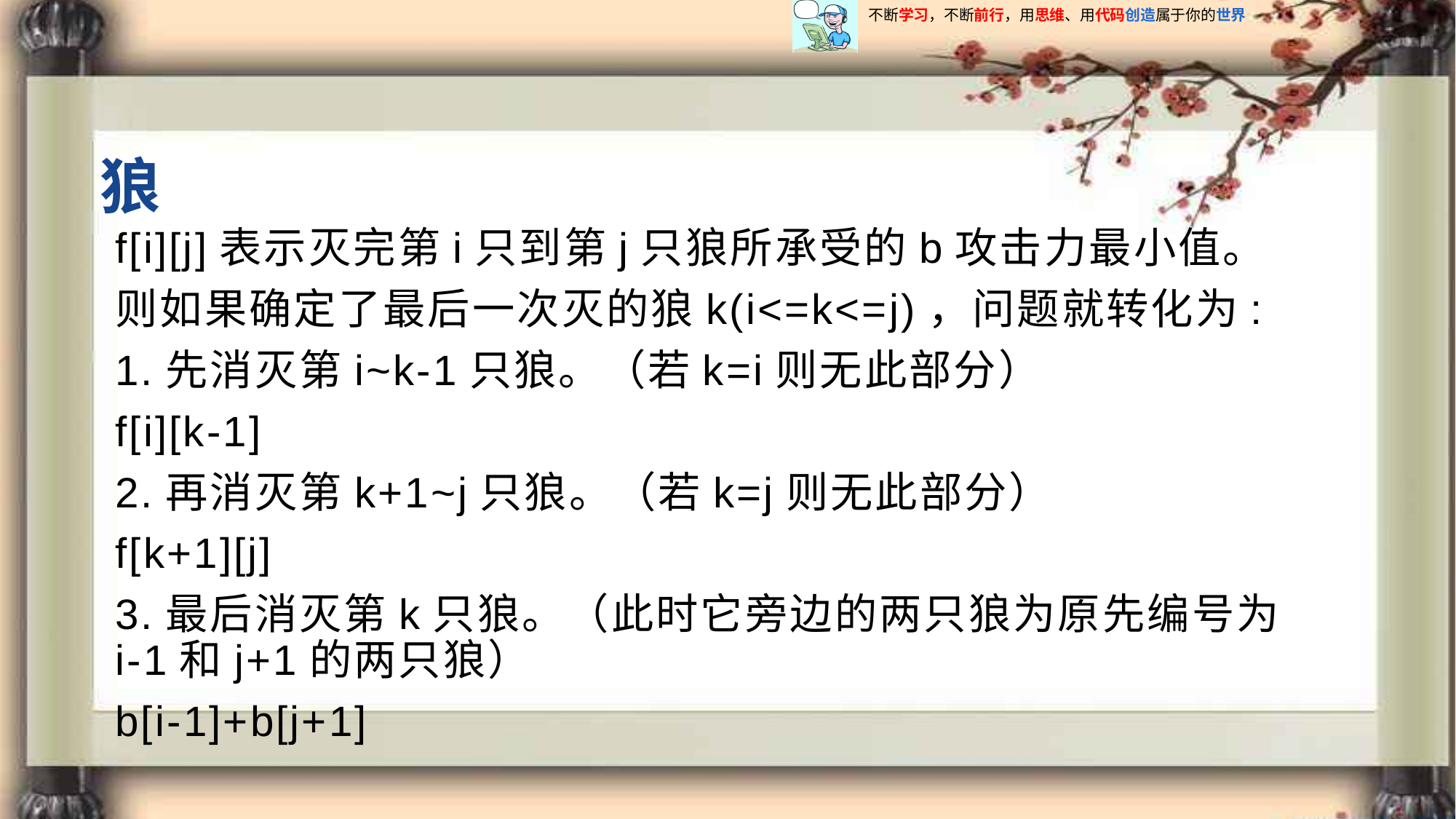

# 狼
f[i][j]表示灭完第i只到第j只狼所承受的b攻击力最小值。
则如果确定了最后一次灭的狼k(i<=k<=j)，问题就转化为:
1.先消灭第i~k-1只狼。（若k=i则无此部分）
f[i][k-1]
2.再消灭第k+1~j只狼。（若k=j则无此部分）
f[k+1][j]
3.最后消灭第k只狼。（此时它旁边的两只狼为原先编号为i-1和j+1的两只狼）
b[i-1]+b[j+1]